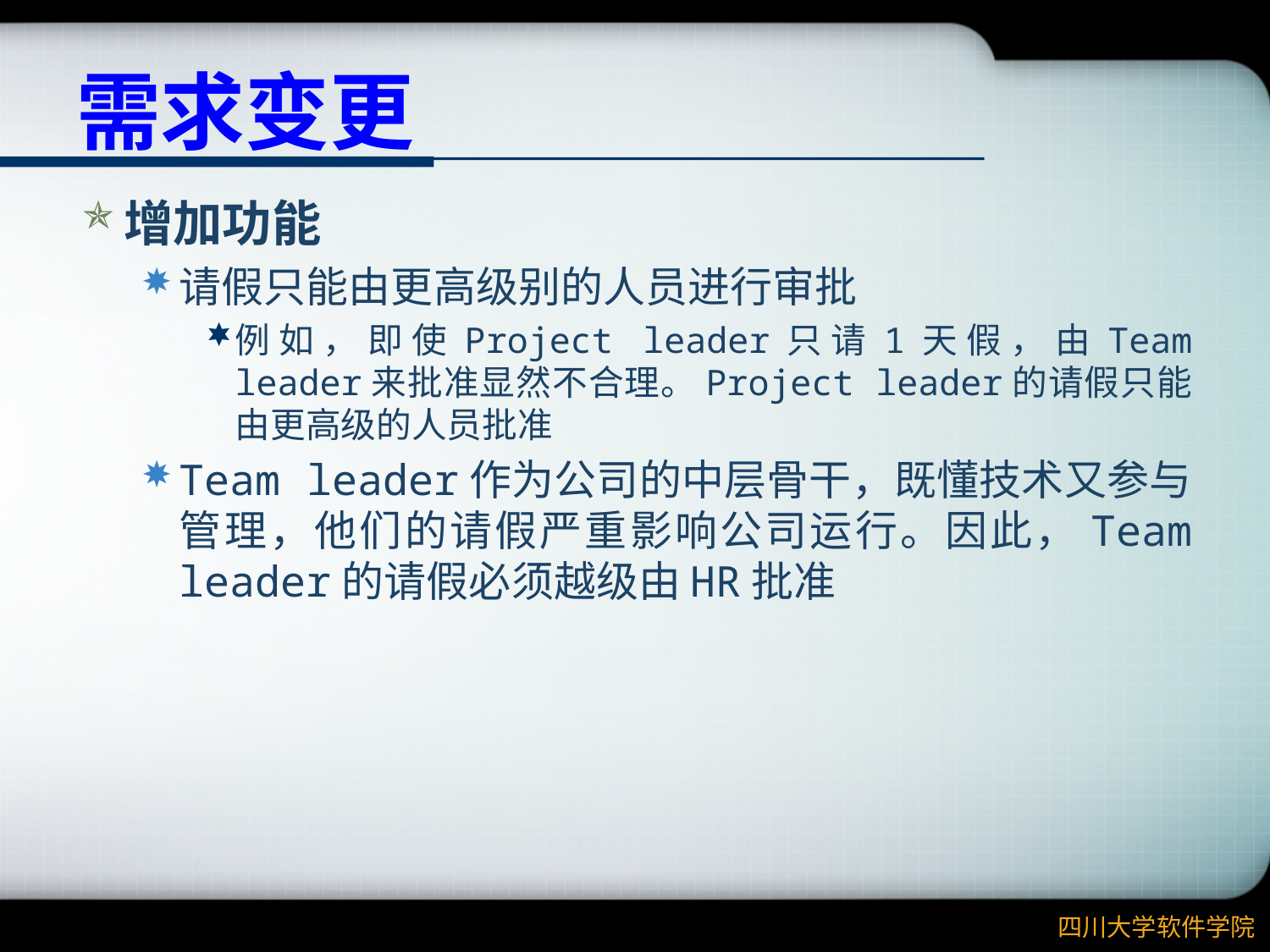

# 需求变更
增加功能
请假只能由更高级别的人员进行审批
例如，即使Project leader只请1天假，由Team leader来批准显然不合理。Project leader的请假只能由更高级的人员批准
Team leader作为公司的中层骨干，既懂技术又参与管理，他们的请假严重影响公司运行。因此，Team leader的请假必须越级由HR批准